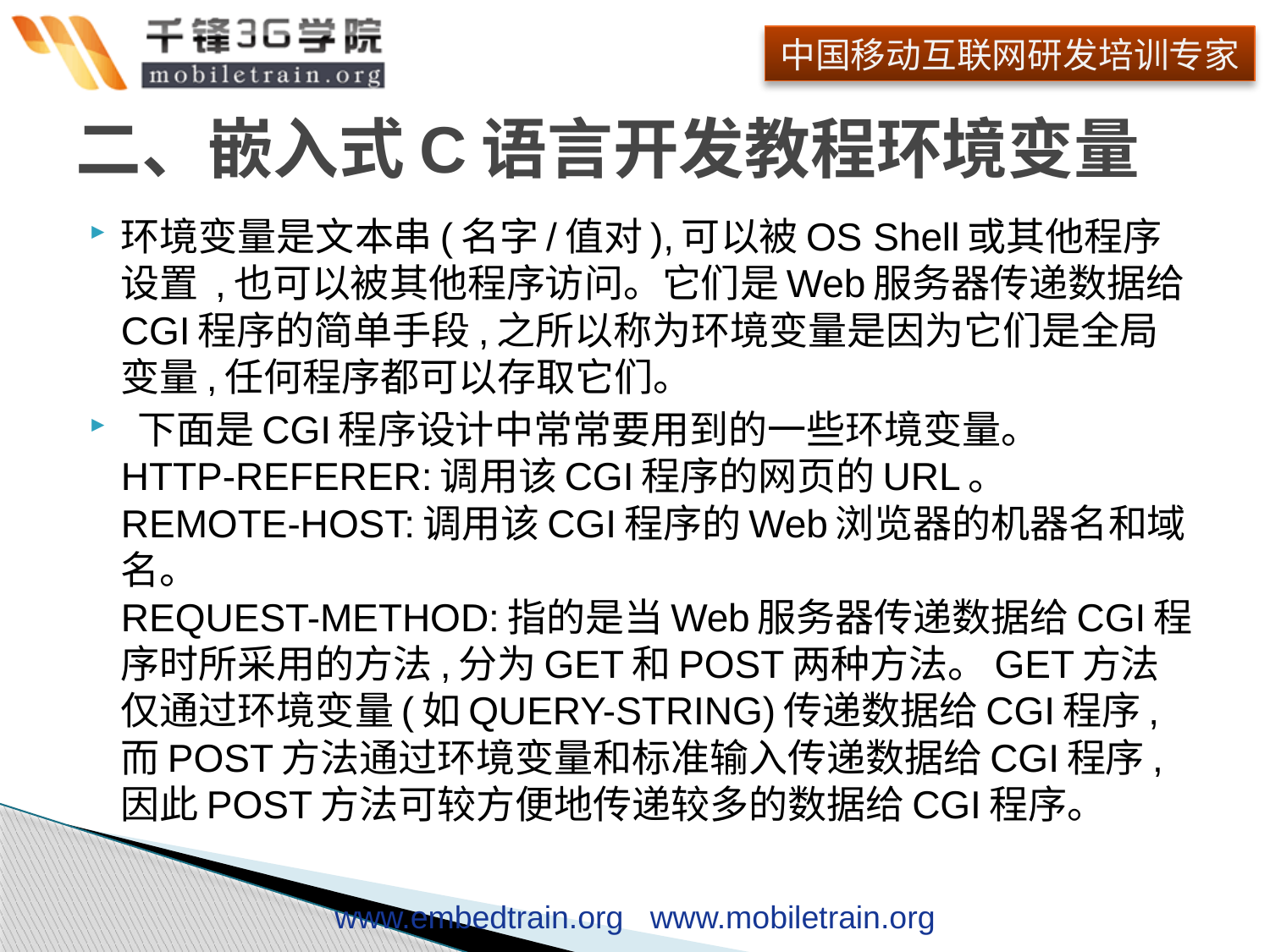

# 二、嵌入式C语言开发教程环境变量
环境变量是文本串(名字/值对),可以被OS Shell或其他程序设置 ,也可以被其他程序访问。它们是Web服务器传递数据给CGI程序的简单手段,之所以称为环境变量是因为它们是全局变量,任何程序都可以存取它们。
 下面是CGI程序设计中常常要用到的一些环境变量。
HTTP-REFERER:调用该CGI程序的网页的URL。
REMOTE-HOST:调用该CGI程序的Web浏览器的机器名和域名。
REQUEST-METHOD:指的是当Web服务器传递数据给CGI程序时所采用的方法,分为GET和POST两种方法。GET方法仅通过环境变量(如QUERY-STRING)传递数据给CGI程序,而POST方法通过环境变量和标准输入传递数据给CGI程序,因此POST方法可较方便地传递较多的数据给CGI程序。